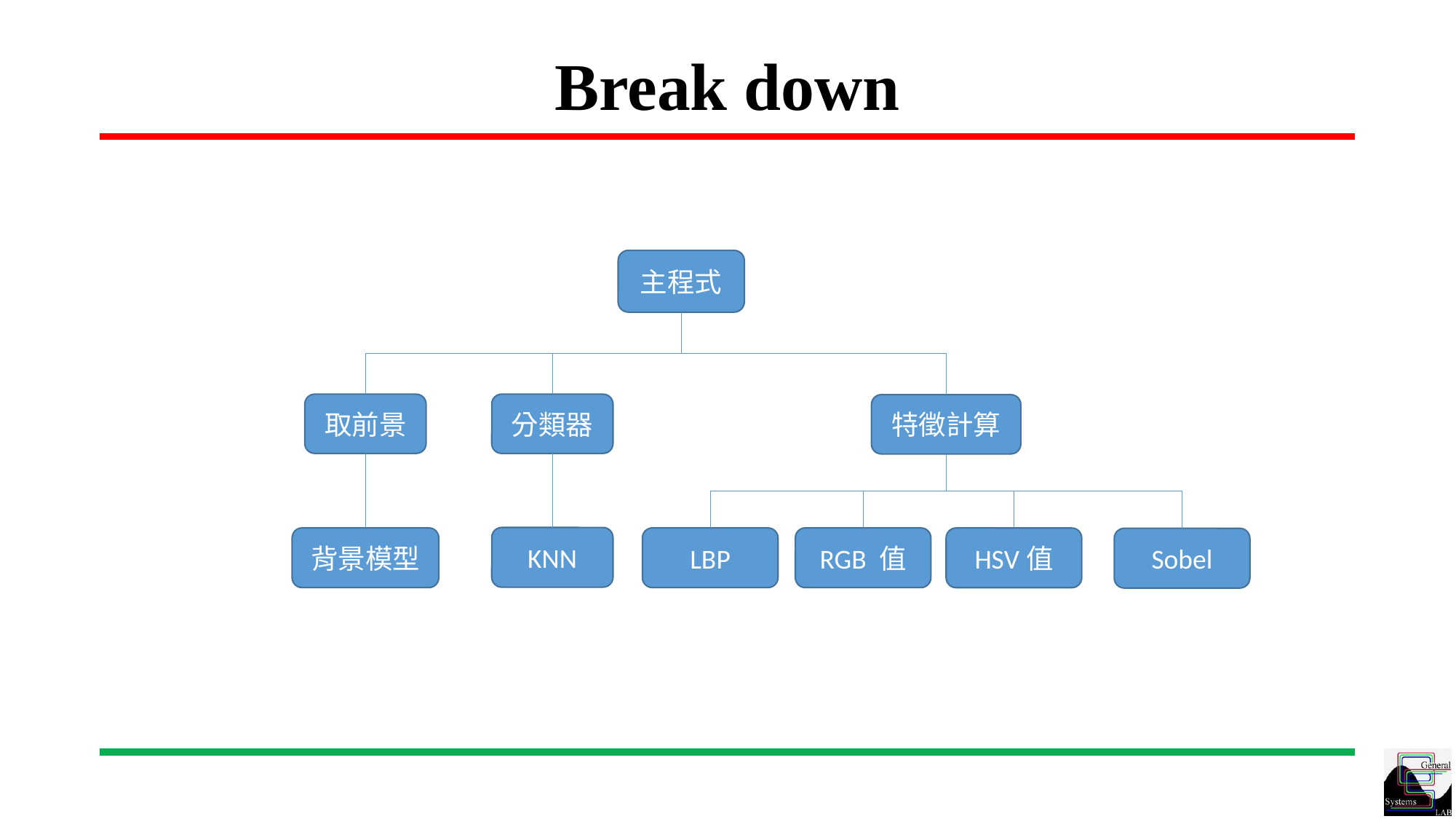

# Break down
主程式
取前景
分類器
特徵計算
KNN
背景模型
LBP
RGB 值
HSV值
Sobel